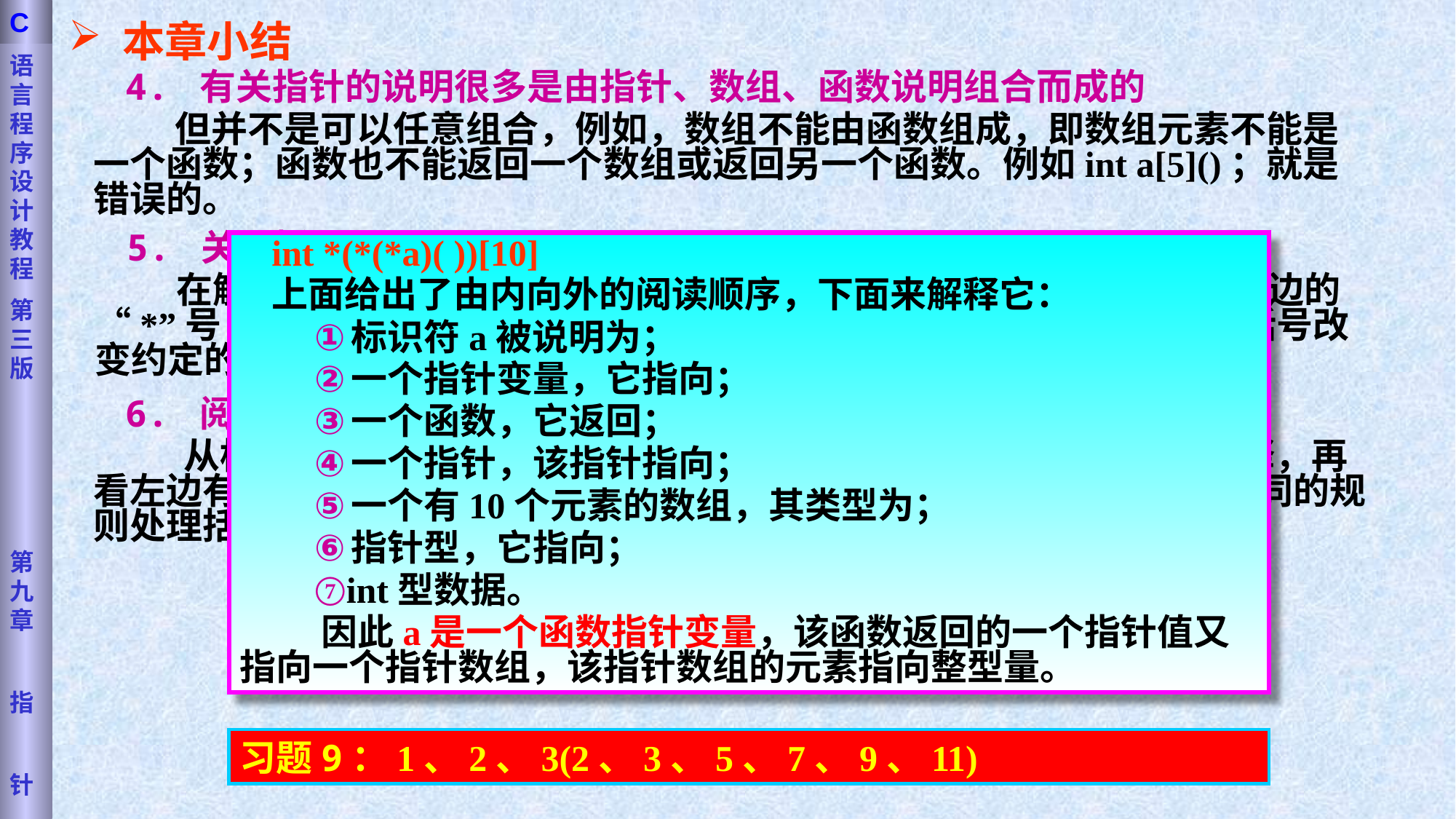

语言程序设计教程
第三版

第九章

指

针
C
 本章小结
4. 有关指针的说明很多是由指针、数组、函数说明组合而成的
     但并不是可以任意组合，例如，数组不能由函数组成，即数组元素不能是一个函数；函数也不能返回一个数组或返回另一个函数。例如int a[5]()；就是错误的。
int *(*(*a)( ))[10]
上面给出了由内向外的阅读顺序，下面来解释它：
标识符a被说明为；
一个指针变量，它指向；
一个函数，它返回；
一个指针，该指针指向；
一个有10个元素的数组，其类型为；
指针型，它指向；
int型数据。
     因此a是一个函数指针变量，该函数返回的一个指针值又指向一个指针数组，该指针数组的元素指向整型量。
5. 关于括号
     在解释组合说明符时，标识符右边的方括号和圆括号优先于标识符左边的“*”号，而方括号和圆括号以相同的优先级从左到右结合。但可以用圆括号改变约定的结合顺序。
6. 阅读组合说明符的规则是“从里向外”。
      从标识符开始，先看它右边有无方括号或园括号，如有则先作出解释，再看左边有无*号。如果在任何时候遇到了闭括号，则在继续之前必须用相同的规则处理括号内的内容。例如：
习题9：1、2、3(2、3、5、7、9、11)